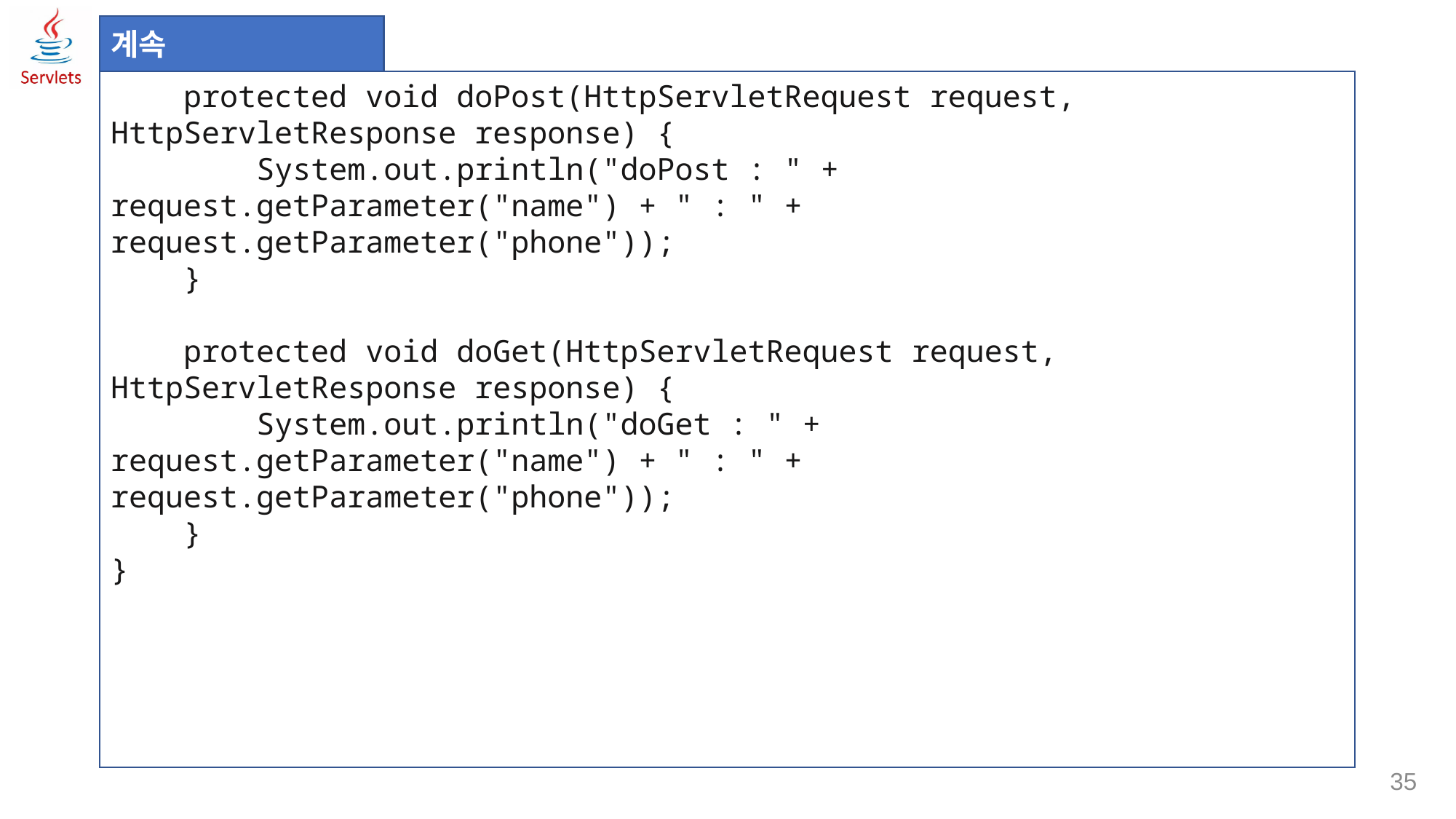

계속
    protected void doPost(HttpServletRequest request, HttpServletResponse response) {
        System.out.println("doPost : " + request.getParameter("name") + " : " + request.getParameter("phone"));
    }

    protected void doGet(HttpServletRequest request, HttpServletResponse response) {
        System.out.println("doGet : " + request.getParameter("name") + " : " + request.getParameter("phone"));
    }
}
35